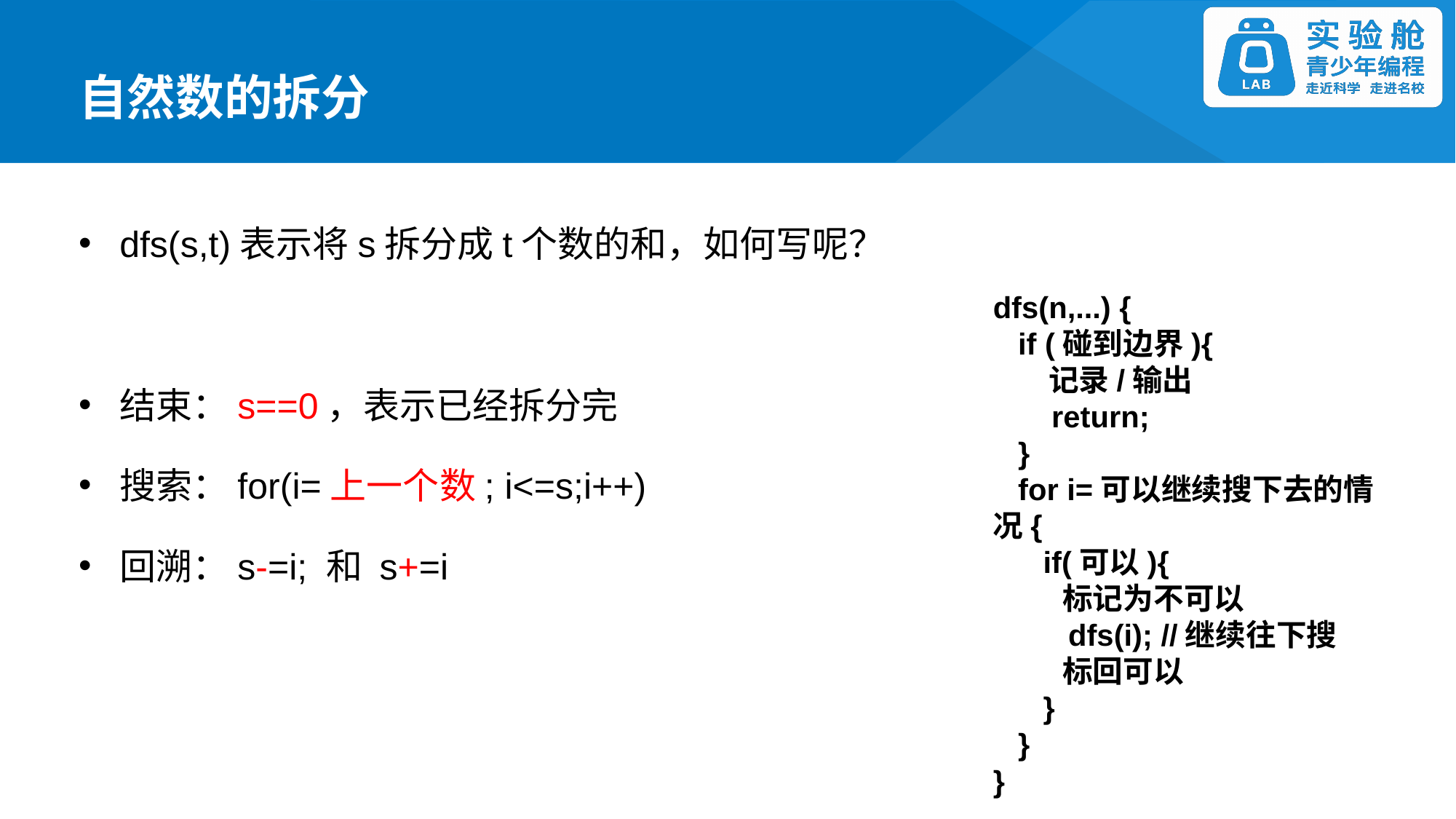

自然数的拆分
dfs(s,t)表示将s拆分成t个数的和，如何写呢？

结束：s==0，表示已经拆分完
搜索：for(i=上一个数; i<=s;i++)
回溯：s-=i; 和 s+=i

dfs(n,...) {
   if (碰到边界){
       记录/输出
       return;
   }
   for i=可以继续搜下去的情况{
      if(可以){
         标记为不可以
         dfs(i); //继续往下搜
         标回可以
      }
   }
}